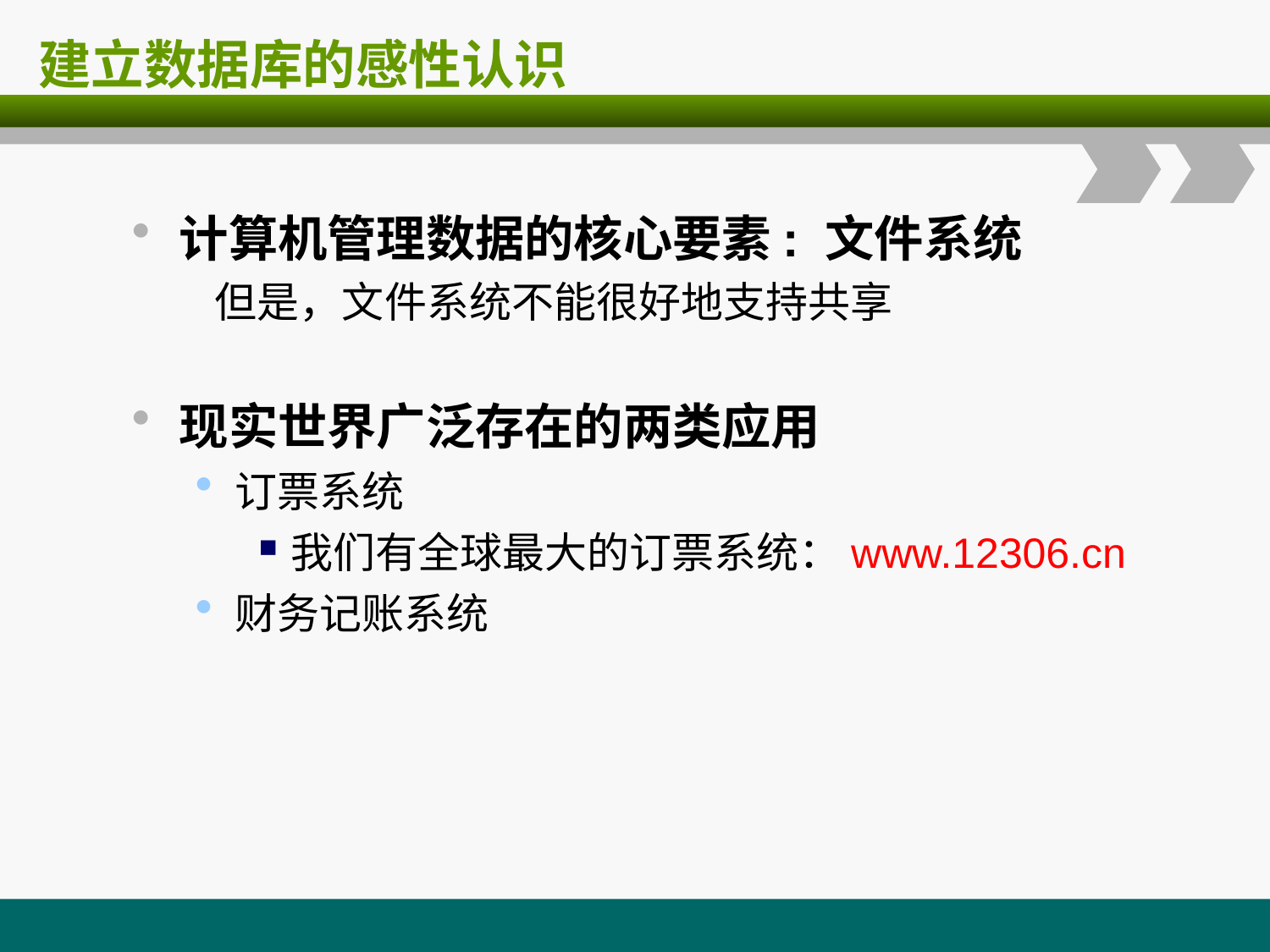

# 建立数据库的感性认识
计算机管理数据的核心要素: 文件系统
 但是，文件系统不能很好地支持共享

现实世界广泛存在的两类应用
订票系统
我们有全球最大的订票系统：www.12306.cn
财务记账系统